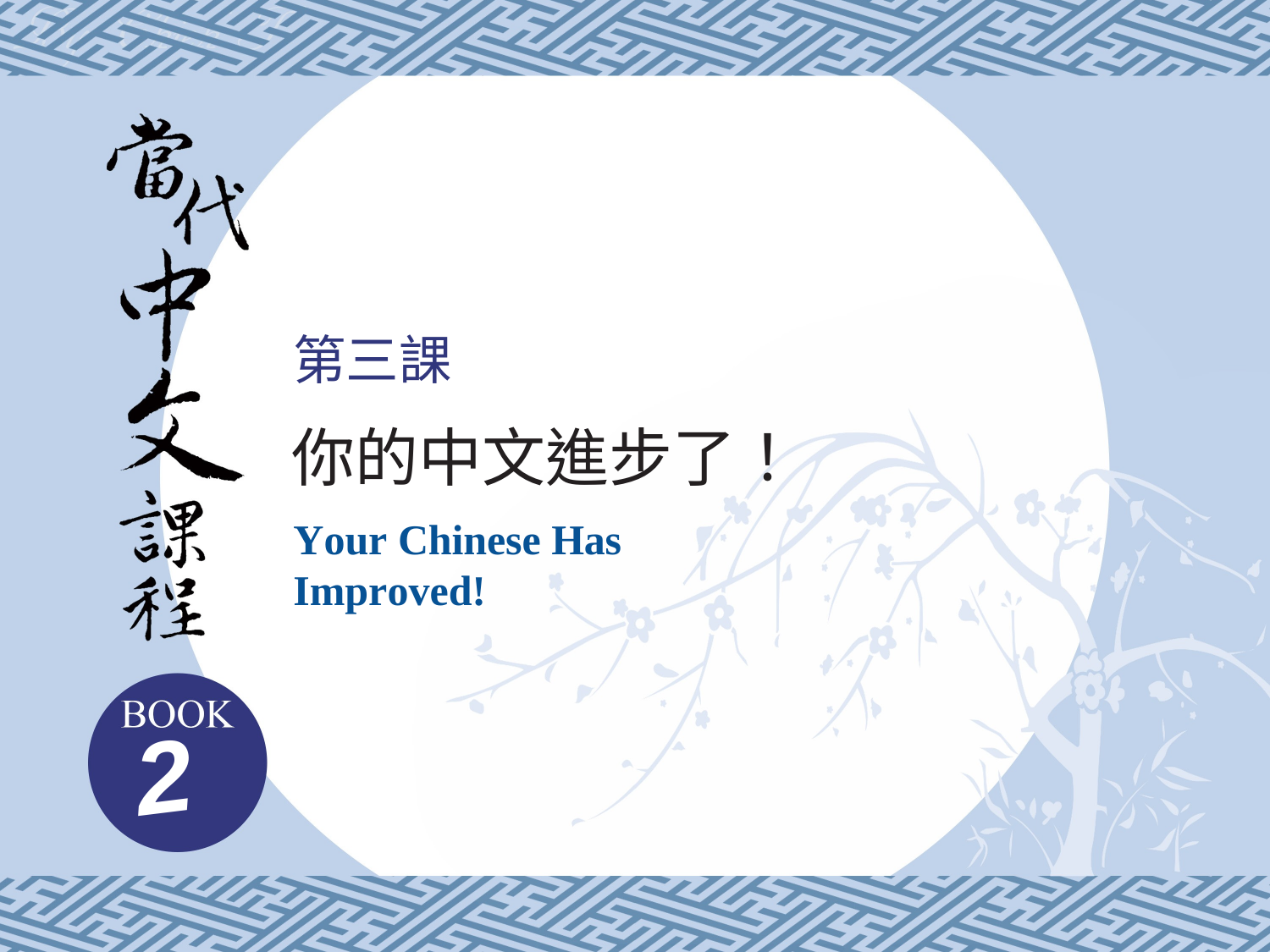

第三課
你的中文進步了！
Your Chinese Has Improved!
2